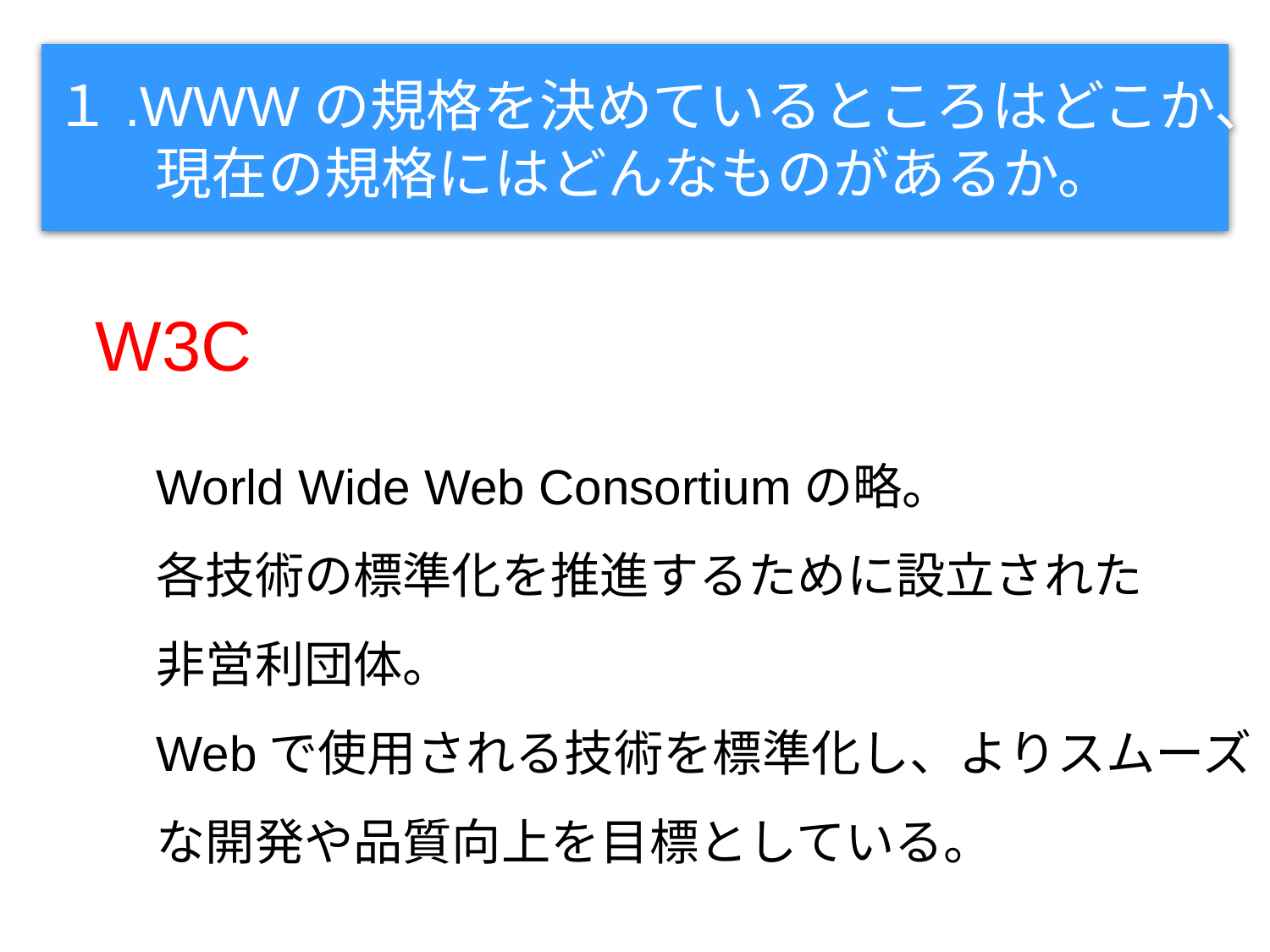

１.WWWの規格を決めているところはどこか、現在の規格にはどんなものがあるか。
W3C
World Wide Web Consortiumの略。
各技術の標準化を推進するために設立された
非営利団体。
Webで使用される技術を標準化し、よりスムーズ
な開発や品質向上を目標としている。